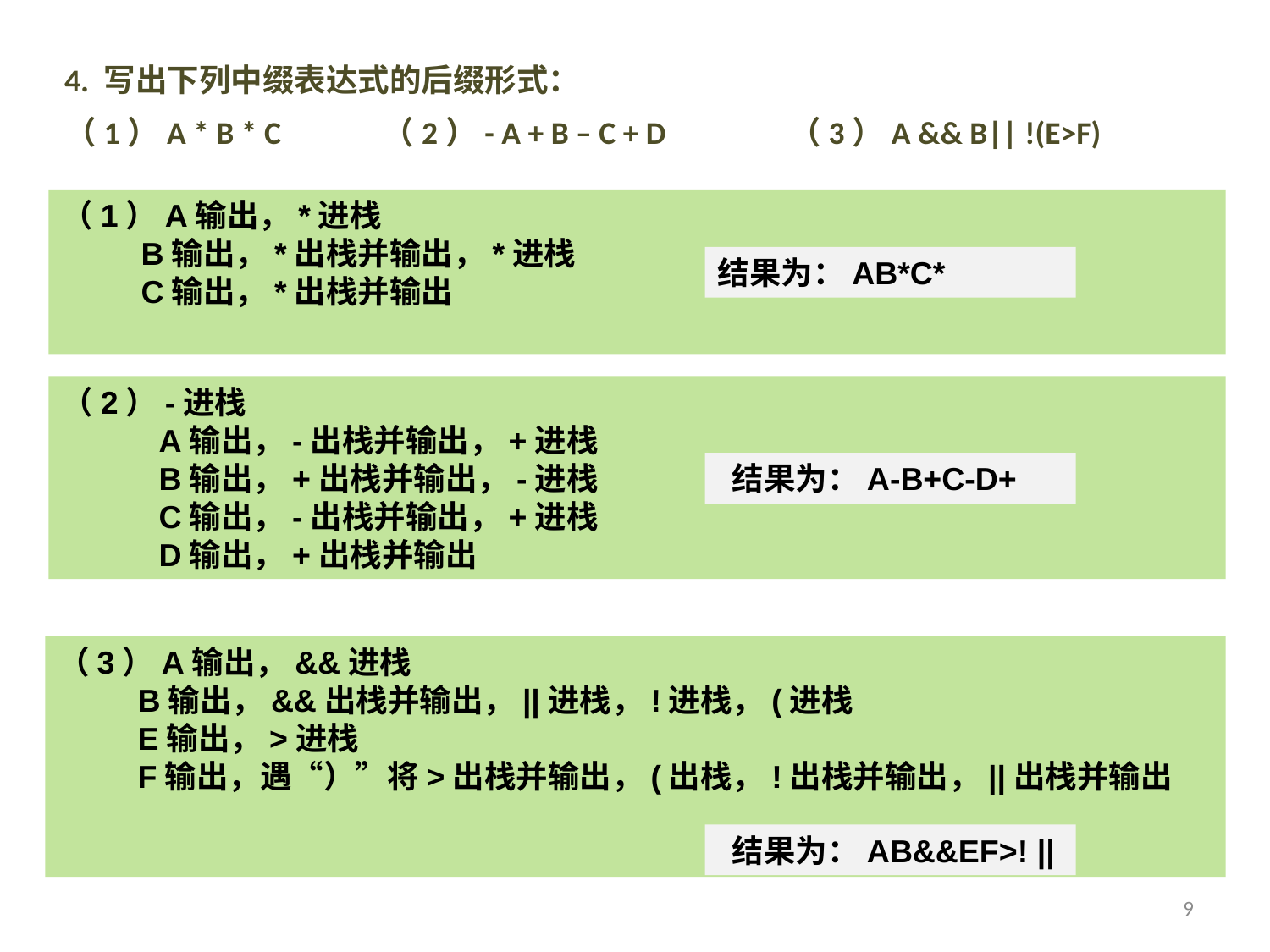

4. 写出下列中缀表达式的后缀形式：
（1）A * B * C             （2）- A + B – C + D                （3）A && B|| !(E>F)
（1）A输出，*进栈
         B输出，*出栈并输出，*进栈
         C输出，*出栈并输出

结果为：AB*C*
（2）-进栈
           A输出，-出栈并输出，+进栈
           B输出，+出栈并输出，-进栈
           C输出，-出栈并输出，+进栈
           D输出，+出栈并输出
 结果为：A-B+C-D+
（3）A输出，&&进栈
         B输出，&&出栈并输出，||进栈，!进栈，(进栈
         E输出，>进栈
         F输出，遇“）”将>出栈并输出，(出栈，!出栈并输出，||出栈并输出

 结果为：AB&&EF>! ||
9